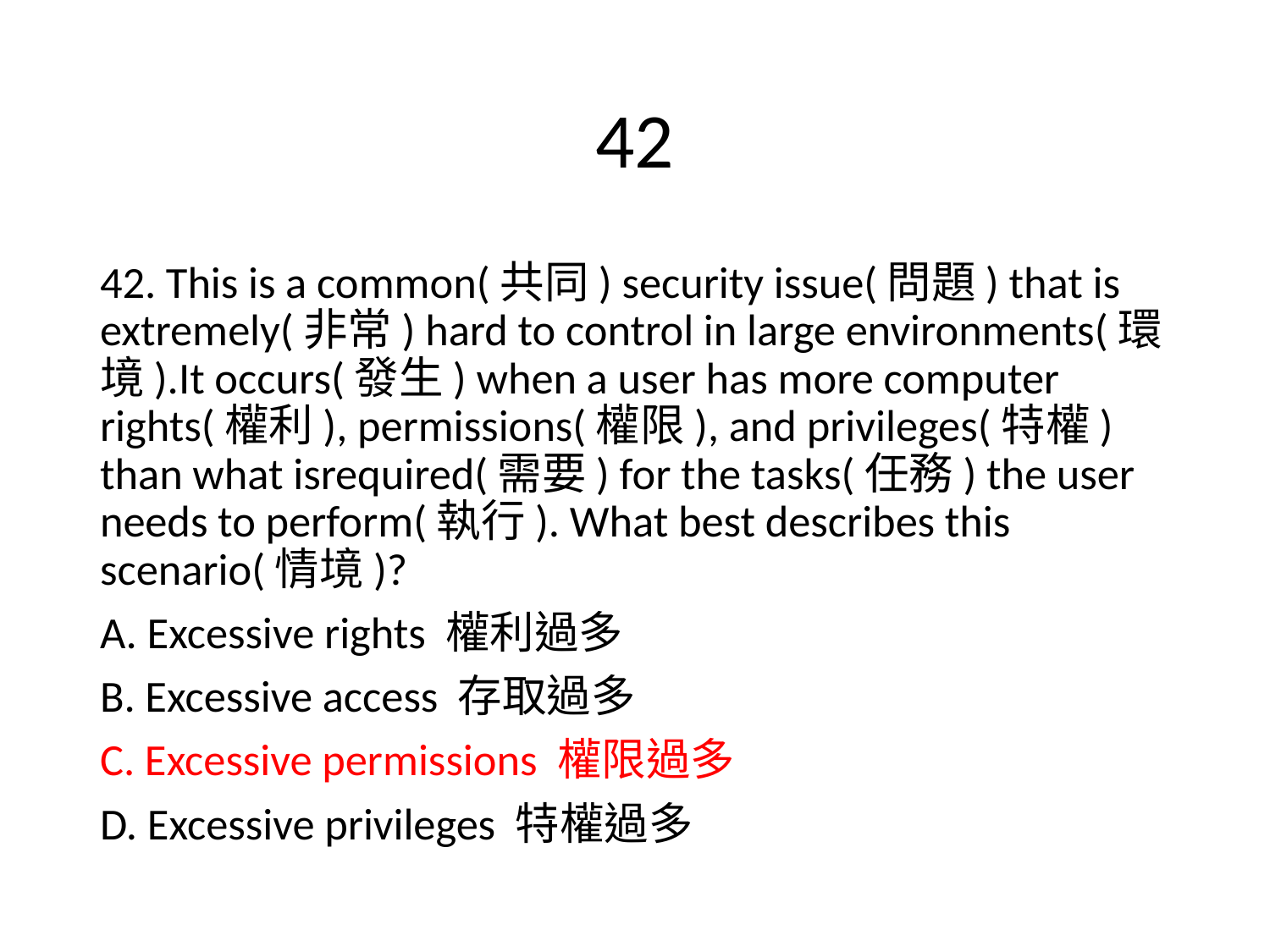

# 42
42. This is a common(共同) security issue(問題) that is extremely(非常) hard to control in large environments(環境).It occurs(發生) when a user has more computer rights(權利), permissions(權限), and privileges(特權) than what isrequired(需要) for the tasks(任務) the user needs to perform(執行). What best describes this scenario(情境)?
A. Excessive rights 權利過多
B. Excessive access 存取過多
C. Excessive permissions 權限過多
D. Excessive privileges 特權過多